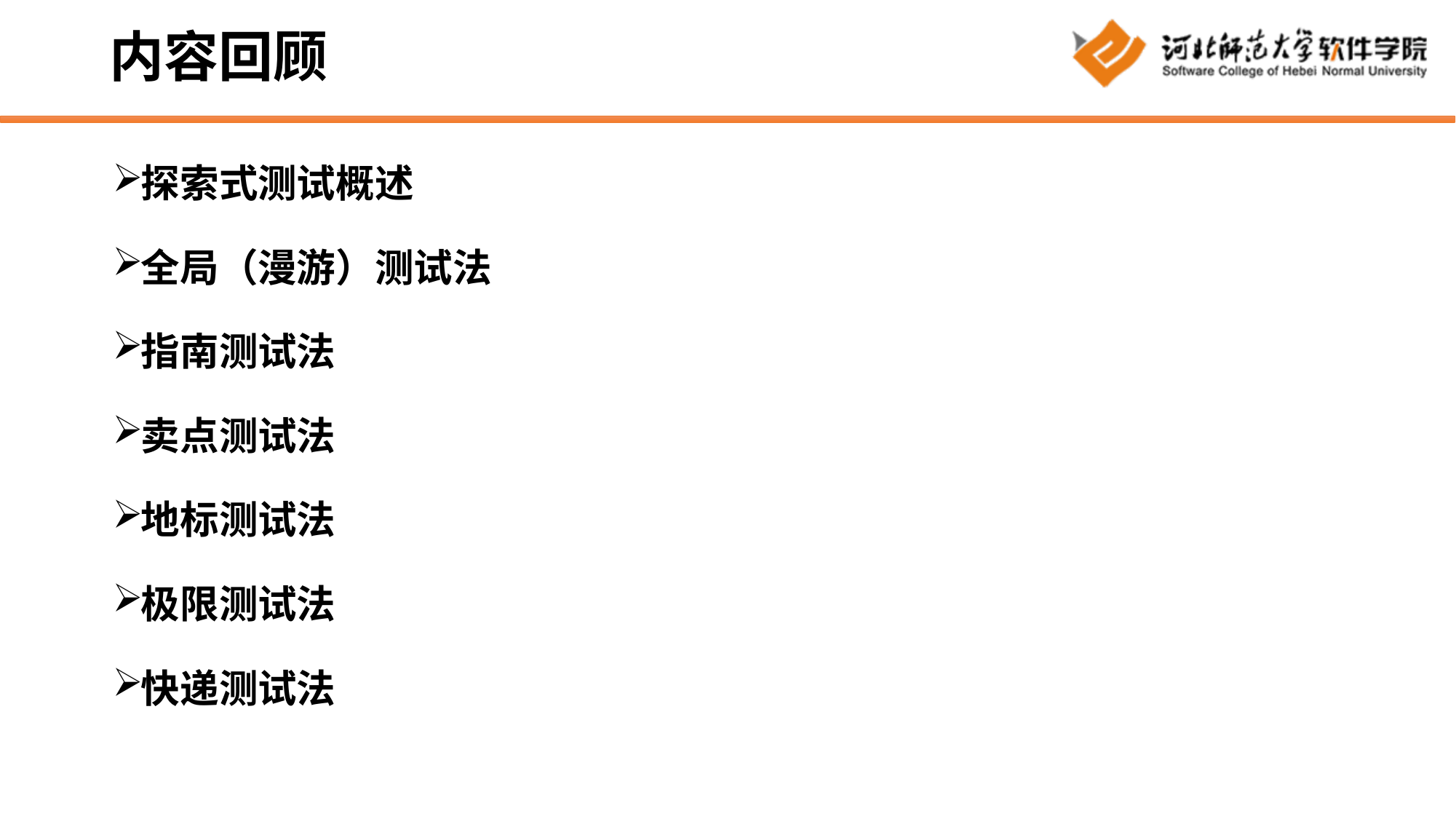

# 内容回顾
探索式测试概述
全局（漫游）测试法
指南测试法
卖点测试法
地标测试法
极限测试法
快递测试法